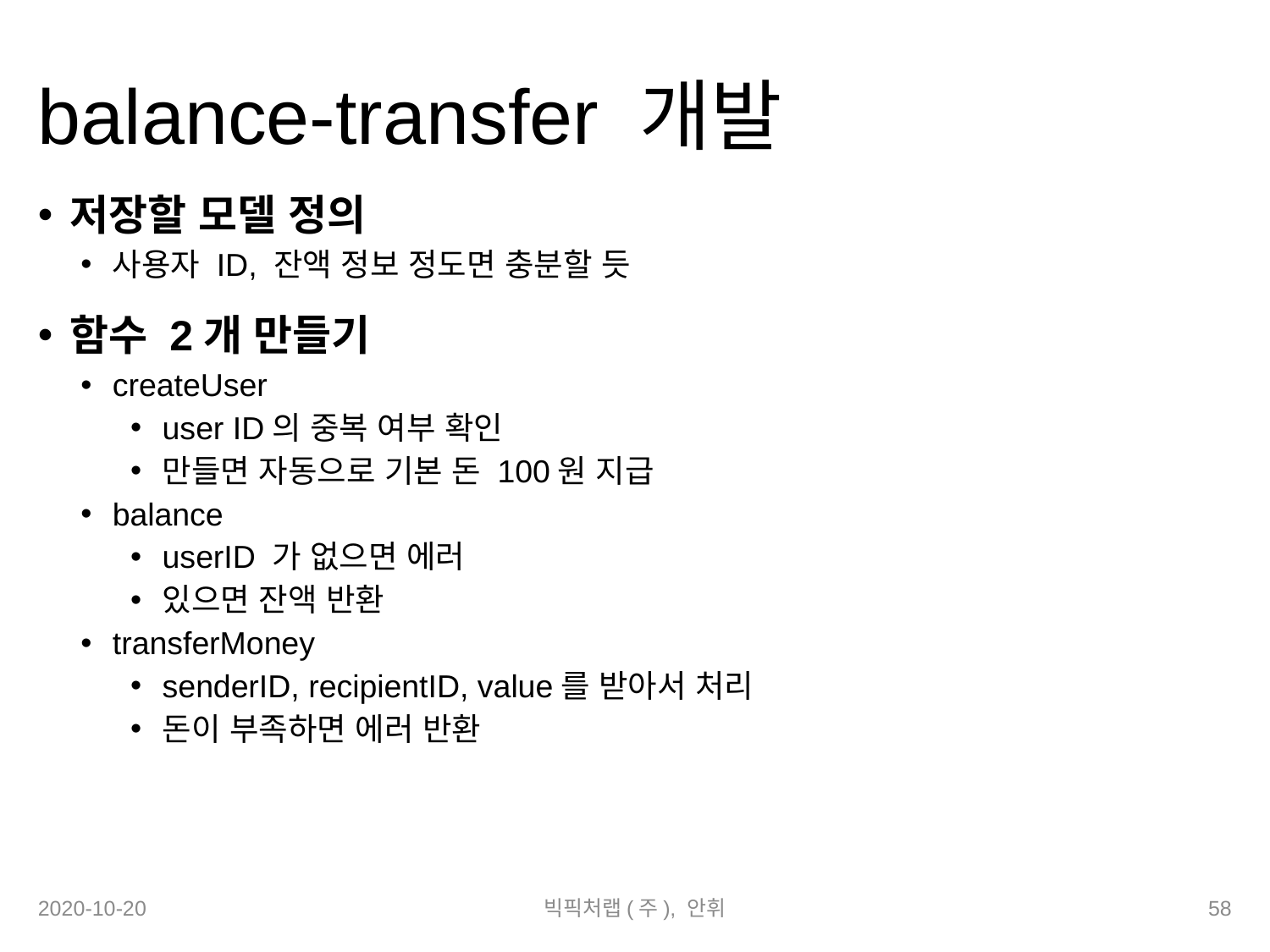

# balance-transfer 개발
저장할 모델 정의
사용자 ID, 잔액 정보 정도면 충분할 듯
함수 2개 만들기
createUser
user ID의 중복 여부 확인
만들면 자동으로 기본 돈 100원 지급
balance
userID 가 없으면 에러
있으면 잔액 반환
transferMoney
senderID, recipientID, value를 받아서 처리
돈이 부족하면 에러 반환
58
2020-10-20
빅픽처랩(주), 안휘